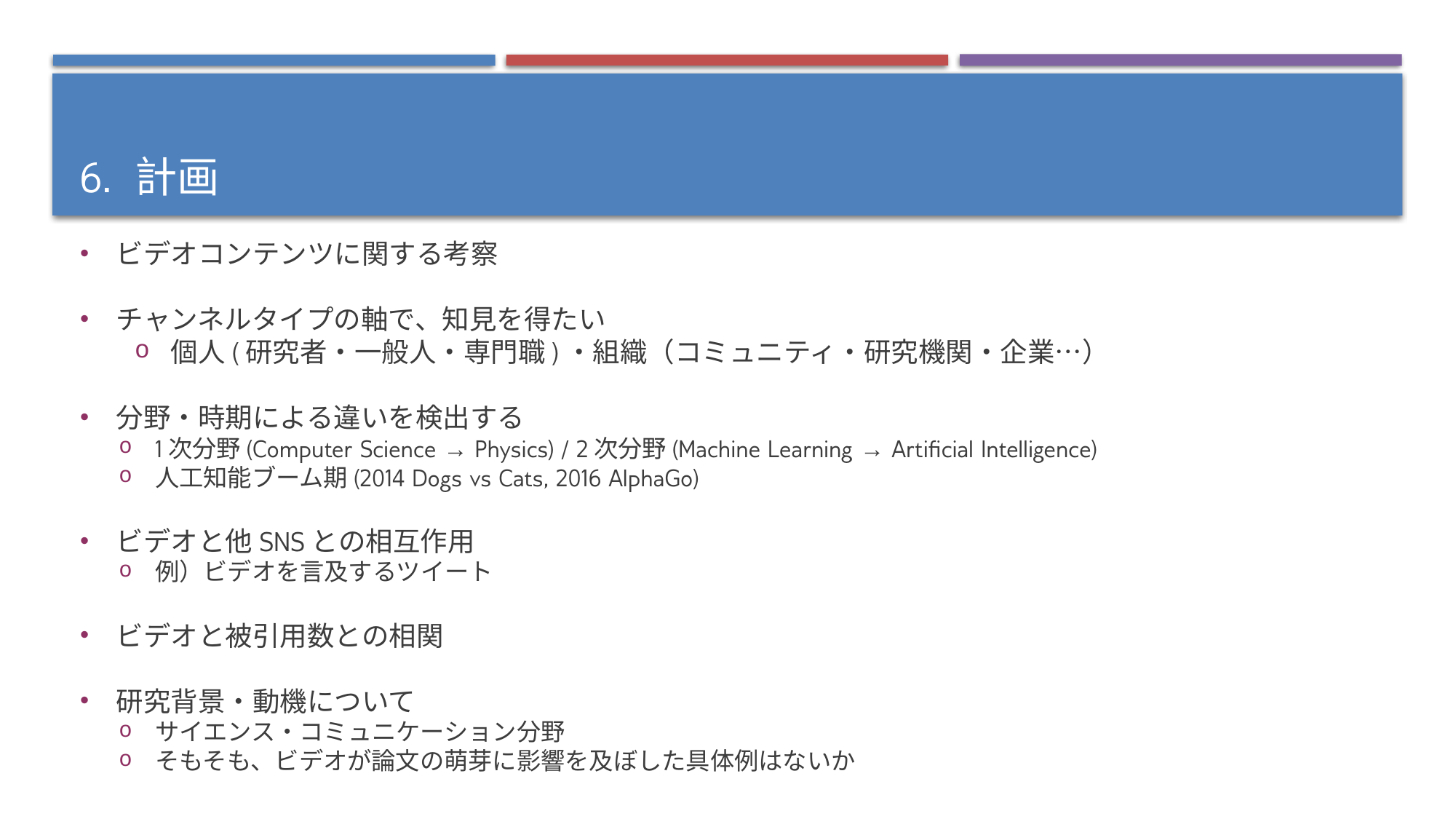

6. 計画
ビデオコンテンツに関する考察

チャンネルタイプの軸で、知見を得たい
個人(研究者・一般人・専門職)・組織（コミュニティ・研究機関・企業…）

分野・時期による違いを検出する
1次分野(Computer Science → Physics) / 2次分野(Machine Learning → Artificial Intelligence)
人工知能ブーム期(2014 Dogs vs Cats, 2016 AlphaGo)

ビデオと他SNSとの相互作用
例）ビデオを言及するツイート

ビデオと被引用数との相関

研究背景・動機について
サイエンス・コミュニケーション分野
そもそも、ビデオが論文の萌芽に影響を及ぼした具体例はないか